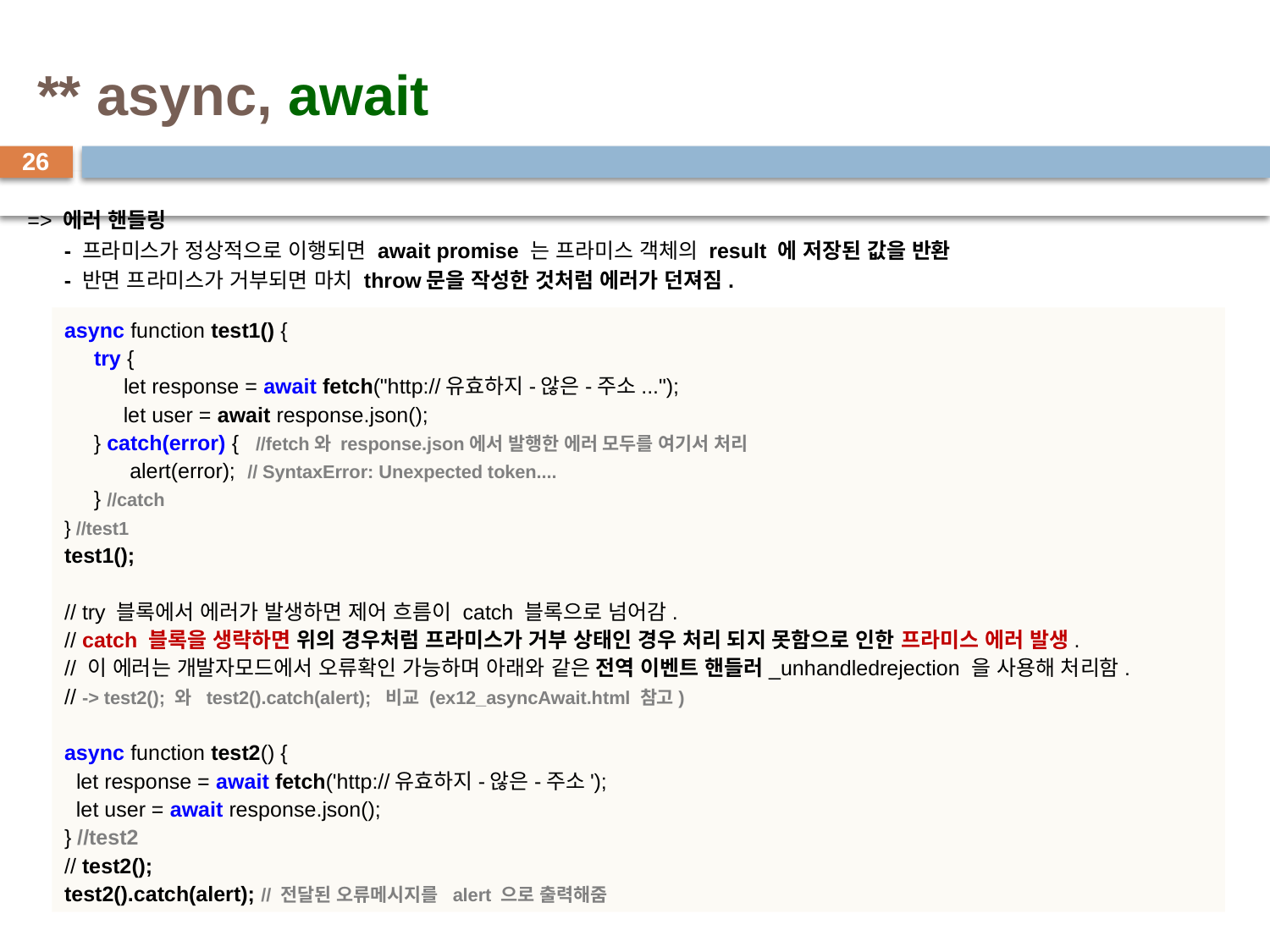

# ** async, await
26
=> 에러 핸들링
- 프라미스가 정상적으로 이행되면 await promise 는 프라미스 객체의 result 에 저장된 값을 반환
- 반면 프라미스가 거부되면 마치 throw문을 작성한 것처럼 에러가 던져짐.
async function test1() {
     try {
          let response = await fetch("http://유효하지-않은-주소...");
          let user = await response.json();
     } catch(error) {   //fetch와 response.json에서 발행한 에러 모두를 여기서 처리
            alert(error);  // SyntaxError: Unexpected token....
     } //catch
} //test1
test1();
// try 블록에서 에러가 발생하면 제어 흐름이 catch 블록으로 넘어감.
// catch 블록을 생략하면 위의 경우처럼 프라미스가 거부 상태인 경우 처리 되지 못함으로 인한 프라미스 에러 발생.
// 이 에러는 개발자모드에서 오류확인 가능하며 아래와 같은 전역 이벤트 핸들러_unhandledrejection 을 사용해 처리함.
// -> test2(); 와  test2().catch(alert);  비교 (ex12_asyncAwait.html 참고)
async function test2() {
  let response = await fetch('http://유효하지-않은-주소');
  let user = await response.json();
} //test2
// test2();
test2().catch(alert); // 전달된 오류메시지를  alert 으로 출력해줌